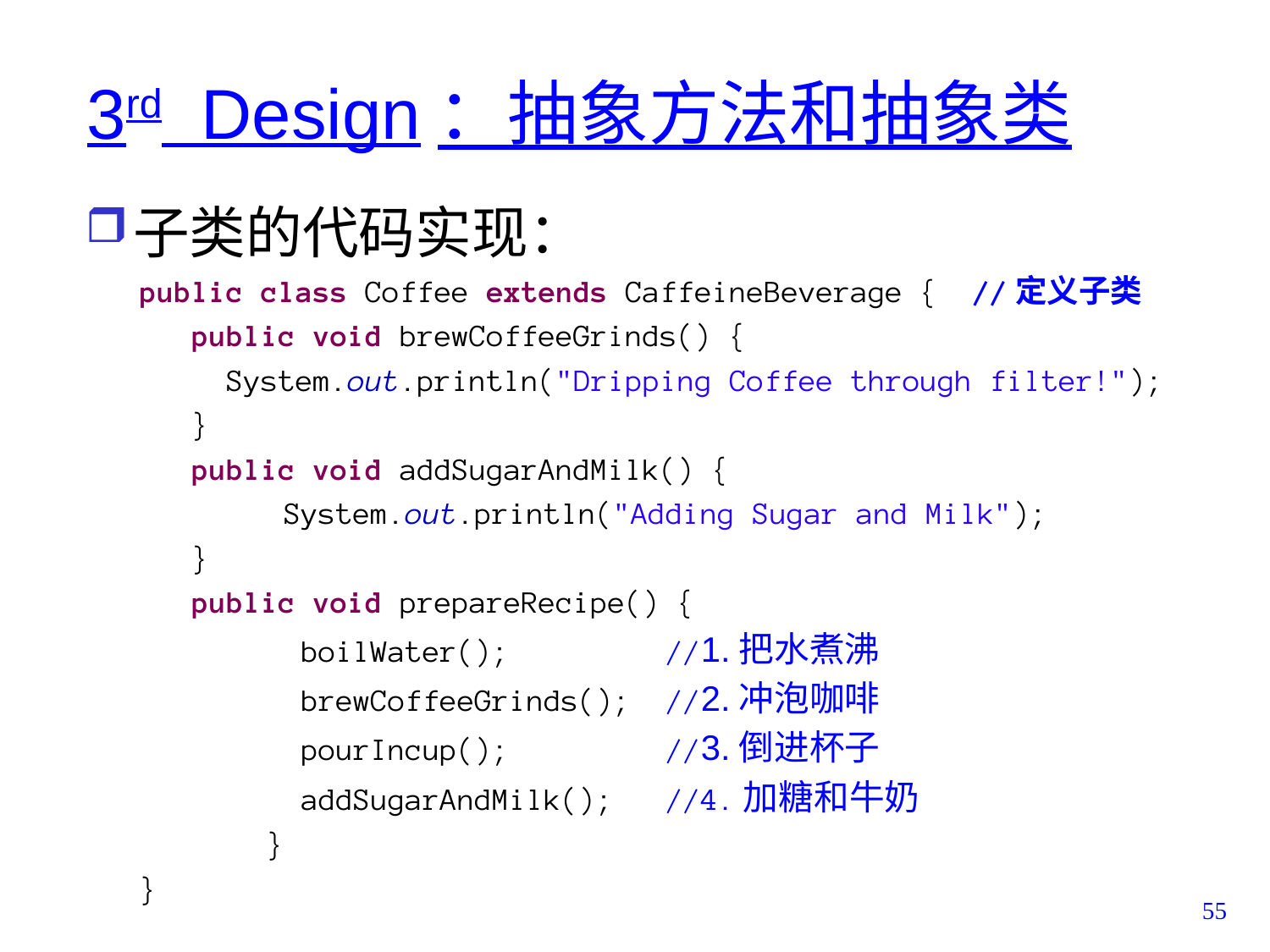

# 3rd  Design：抽象方法和抽象类
子类的代码实现：
public class Coffee extends CaffeineBeverage {  //定义子类
   public void brewCoffeeGrinds() {
     System.out.println("Dripping Coffee through filter!");
   }
   public void addSugarAndMilk() {
	 System.out.println("Adding Sugar and Milk");
   }
   public void prepareRecipe() {
	  boilWater();         //1.把水煮沸
	  brewCoffeeGrinds();  //2.冲泡咖啡
	  pourIncup();         //3.倒进杯子
	  addSugarAndMilk();   //4.加糖和牛奶
	}
}
55